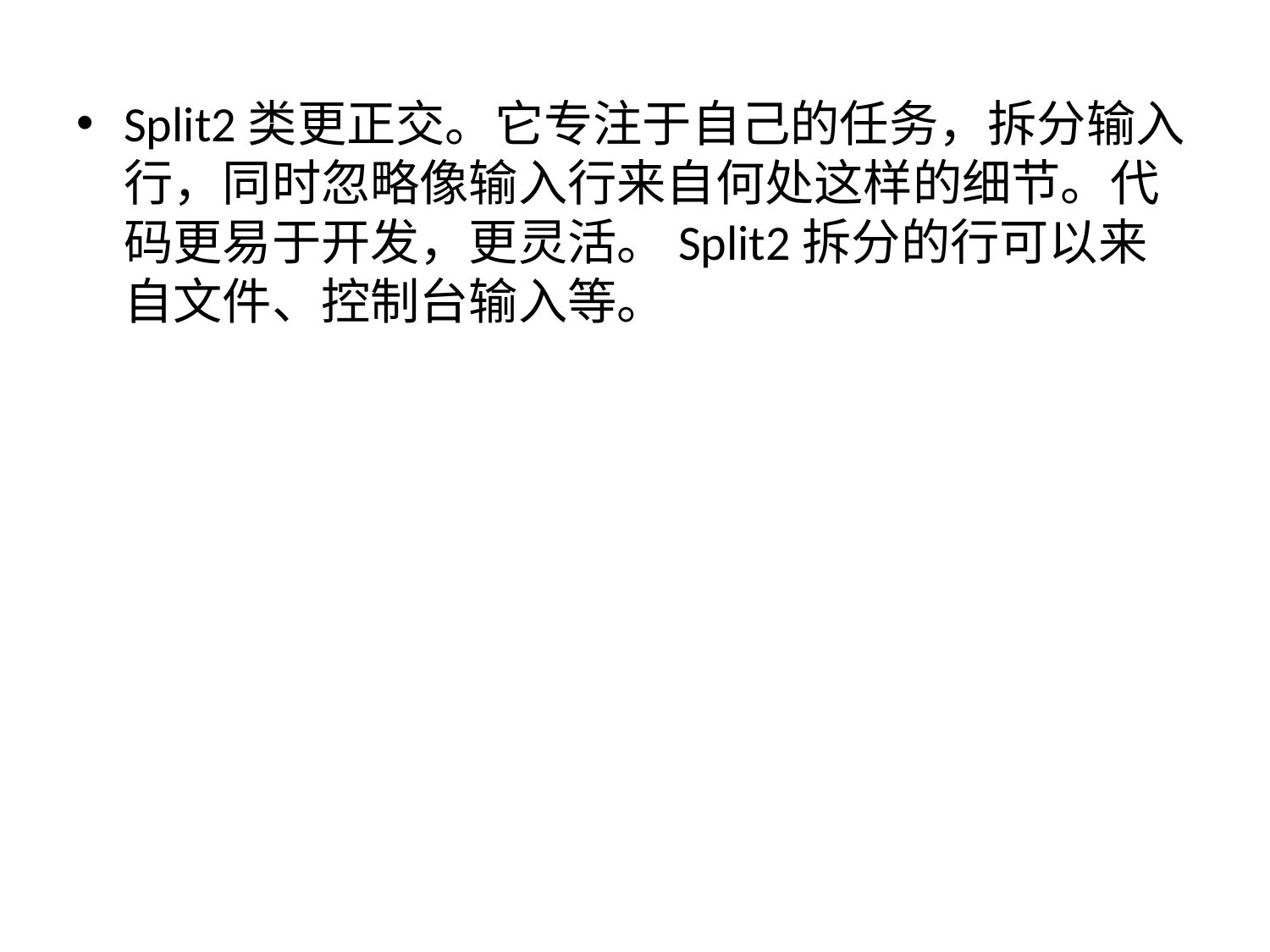

Split2类更正交。它专注于自己的任务，拆分输入行，同时忽略像输入行来自何处这样的细节。代码更易于开发，更灵活。Split2拆分的行可以来自文件、控制台输入等。